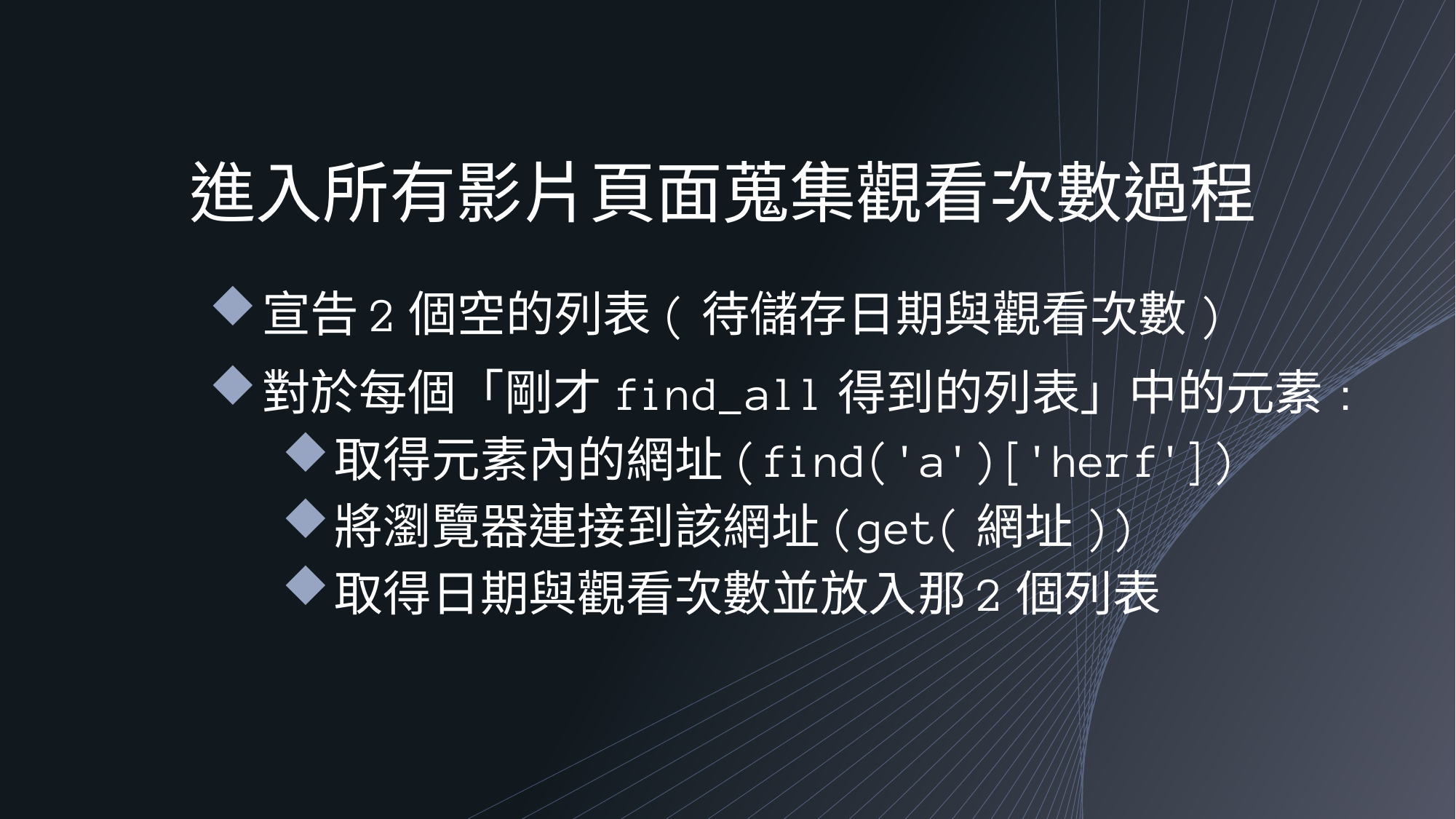

# 進入所有影片頁面蒐集觀看次數過程
宣告2個空的列表(待儲存日期與觀看次數)
對於每個「剛才find_all得到的列表」中的元素:
取得元素內的網址(find('a')['herf'])
將瀏覽器連接到該網址(get(網址))
取得日期與觀看次數並放入那2個列表